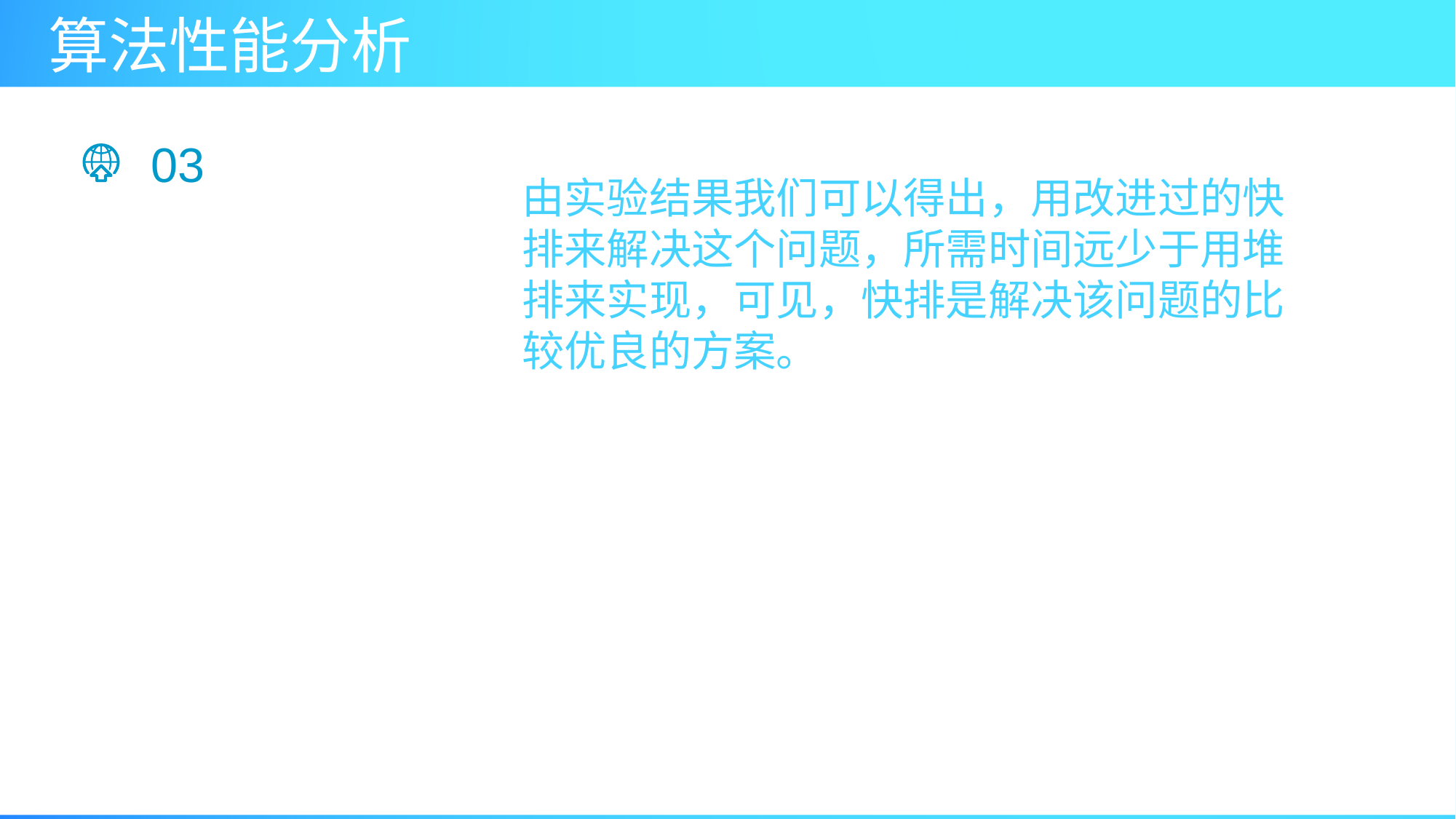

03

由实验结果我们可以得出，用改进过的快排来解决这个问题，所需时间远少于用堆排来实现，可见，快排是解决该问题的比较优良的方案。